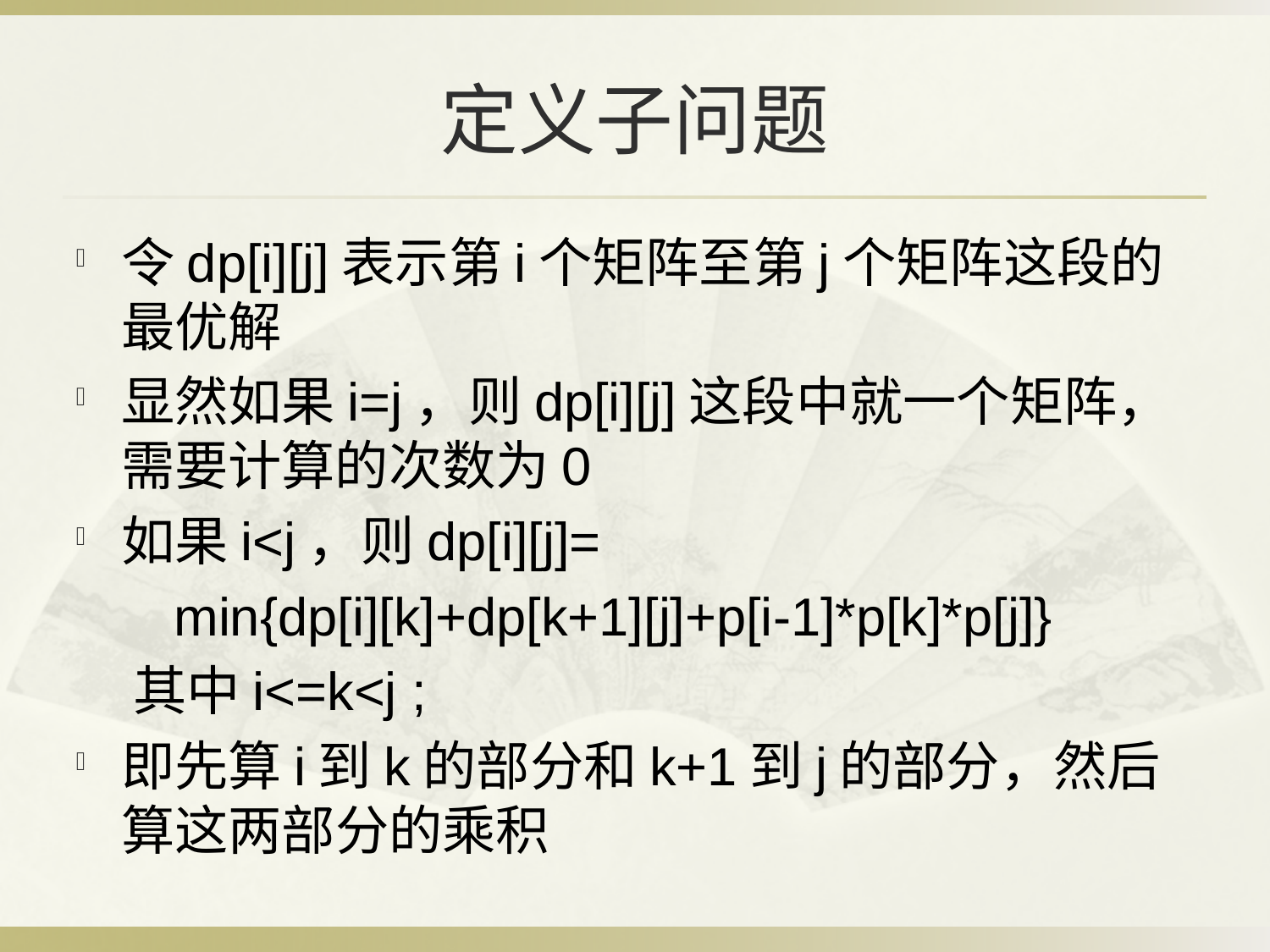

# 定义子问题
令dp[i][j]表示第i个矩阵至第j个矩阵这段的最优解
显然如果i=j，则dp[i][j]这段中就一个矩阵，需要计算的次数为0
如果i<j，则dp[i][j]=
      min{dp[i][k]+dp[k+1][j]+p[i-1]*p[k]*p[j]}
   其中i<=k<j ;
即先算i到k的部分和k+1到j的部分，然后算这两部分的乘积